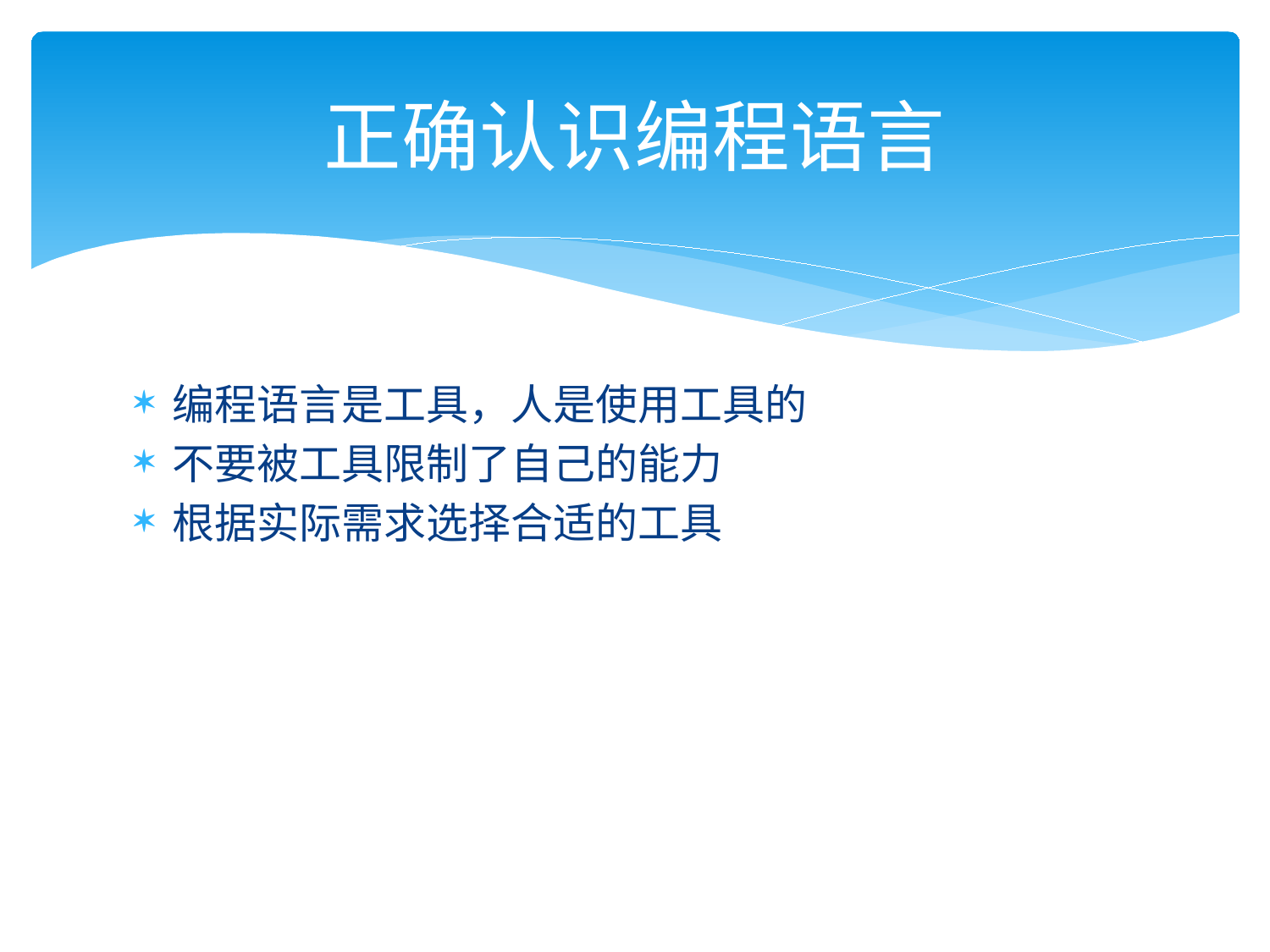

# 正确认识编程语言
编程语言是工具，人是使用工具的
不要被工具限制了自己的能力
根据实际需求选择合适的工具